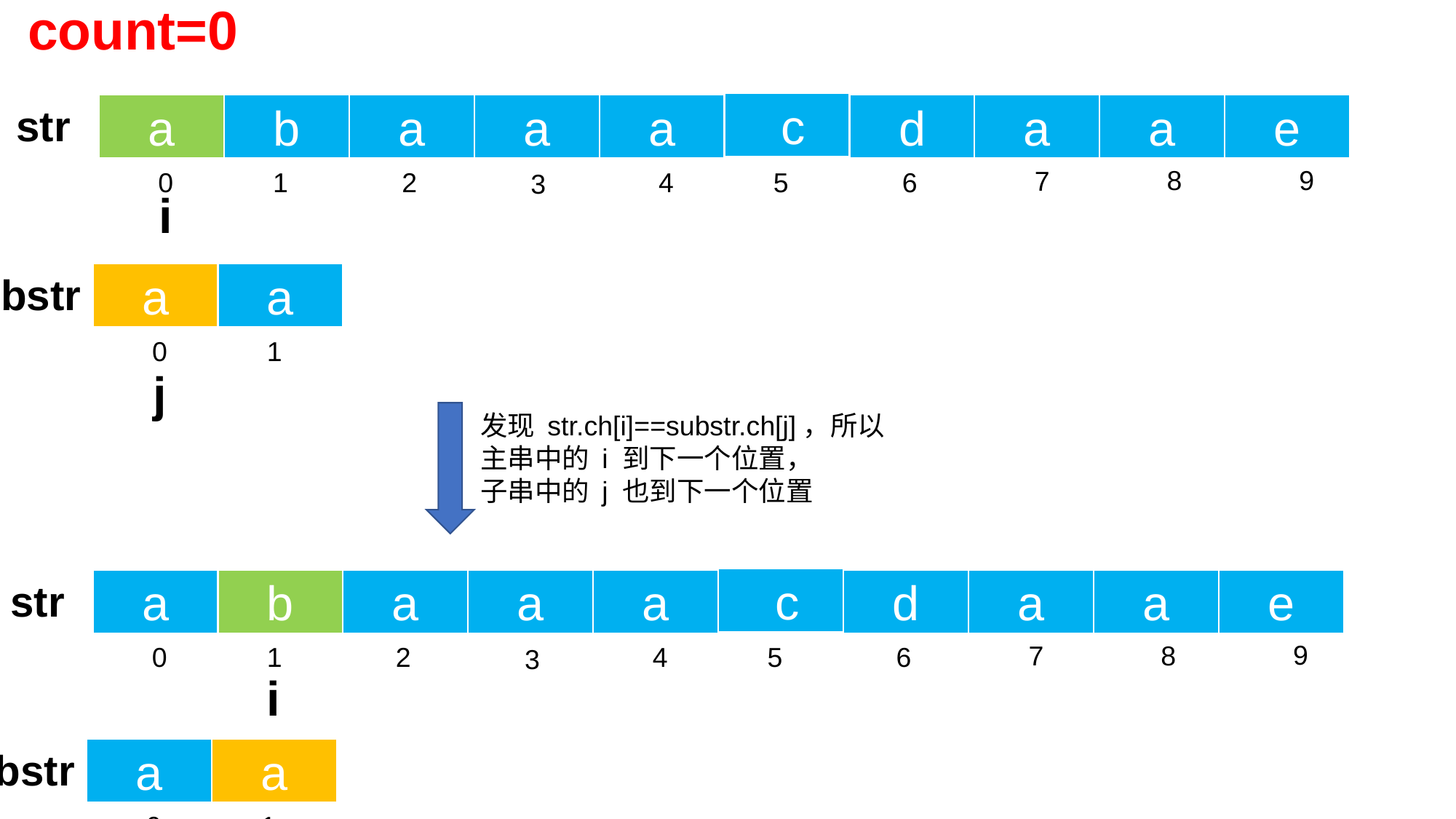

count=0
 c
str
a
b
a
a
a
d
a
a
e

9
8
7
0
1
2
4
5
6
3
i
substr
a
a

0
1
j

发现 str.ch[i]==substr.ch[j]，所以
主串中的 i 到下一个位置，
子串中的 j 也到下一个位置
 c
str
a
b
a
a
a
d
a
a
e

9
8
7
0
1
2
4
5
6
3
i
substr
a
a

0
1
j

发现 str.ch[i] !=substr.ch[j]，所以
主串中的 i 恢复原位置然后到下一个位置，
子串中的 j 从 0 开始
 c
str
a
b
a
a
a
d
a
a
e

9
8
7
0
1
2
4
5
6
3
i
substr
a
a

0
1
j

发现 str.ch[i] ==substr.ch[j]，所以
主串中的 i 到下一个位置
子串中的 j 到下一个位置
 c
str
a
b
a
a
a
d
a
a
e

9
8
7
0
1
2
4
5
6
3
i
substr
a
a

0
1
j

发现 str.ch[i] ==substr.ch[j]，所以
主串中的 i 到下一个位置
子串中的 j 到下一个位置
 c
str
a
b
a
a
a
d
a
a
e

9
8
7
0
1
2
4
5
6
3
i
substr
a
a

2
0
1
j

发现 j>substr.length，所以计数器加一
并且将 j 恢复成 0，继续比较
count=1
 c
str
a
b
a
a
a
d
a
a
e

9
8
7
0
1
2
4
5
6
3
i
substr
a
a

0
1
j

发现 str.ch[i] ==substr.ch[j]，所以
主串中的 i 到下一个位置
子串中的 j 到下一个位置
 c
str
a
b
a
a
a
d
a
a
e

9
8
7
0
1
2
4
5
6
3
i
substr
a
a

0
1
j

发现 str.ch[i] !=substr.ch[j]，所以
主串中的 i 恢复原位置然后到下一个位置，
子串中的 j 从 0 开始
 c
str
a
b
a
a
a
d
a
a
e

9
8
7
0
1
2
4
5
6
3
i
substr
a
a

0
1
j

发现 str.ch[i] !=substr.ch[j]，所以
主串中的 i 恢复原位置然后到下一个位置，
子串中的 j 从 0 开始
 c
str
a
b
a
a
a
d
a
a
e

9
8
7
0
1
2
4
5
6
3
i
substr
a
a

0
1
j

发现 str.ch[i] !=substr.ch[j]，所以
主串中的 i 恢复原位置然后到下一个位置，
子串中的 j 从 0 开始
 c
str
a
b
a
a
a
d
a
a
e

9
8
7
0
1
2
4
5
6
3
i
substr
a
a

0
1
j

发现 str.ch[i] ==substr.ch[j]，所以
主串中的 i 到下一个位置
子串中的 j 到下一个位置
 c
str
a
b
a
a
a
d
a
a
e

9
8
7
0
1
2
4
5
6
3
i
substr
a
a

0
1
j

发现 str.ch[i] ==substr.ch[j]，所以
主串中的 i 到下一个位置
子串中的 j 到下一个位置
 c
str
a
b
a
a
a
d
a
a
e

9
8
7
0
1
2
4
5
6
3
i
substr
a
a

0
1
2
j

发现 j>substr.length，所以计数器加一
并且将 j 恢复成 0，继续比较
count=2
 c
str
a
b
a
a
a
d
a
a
e

9
8
7
0
1
2
4
5
6
3
i
substr
a
a

0
1
j

发现 str.ch[i] !=substr.ch[j]，所以
主串中的 i 恢复原位置然后到下一个位置，
子串中的 j 从 0 开始
 c
str
a
b
a
a
a
d
a
a
e

9
8
7
0
1
2
4
5
6
10
3
i
substr
a
a

0
1
发现此时 i==str.length，所以结束循环
返回计数器统计结果
j
count=2